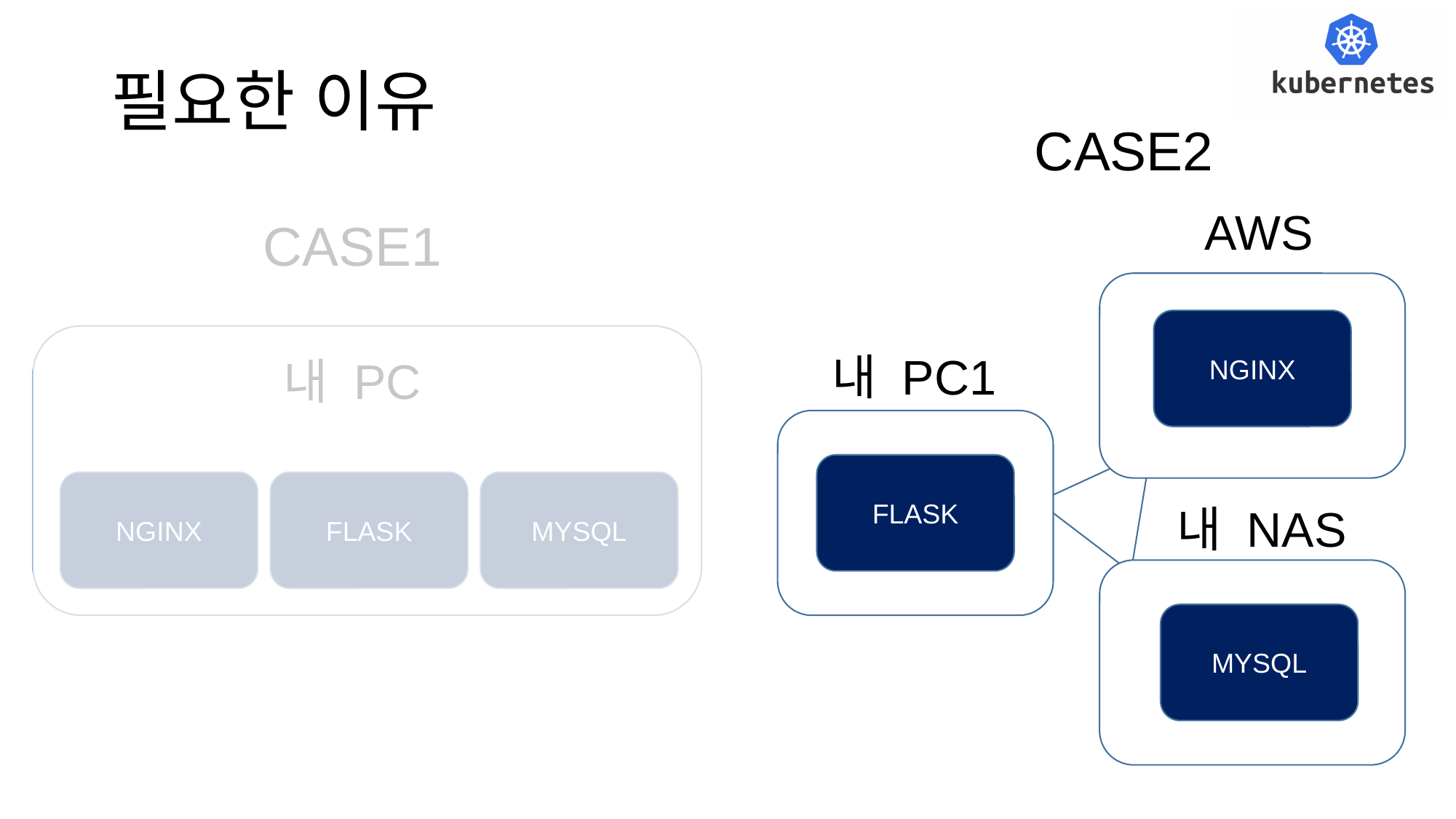

# 필요한 이유
CASE2
AWS

NGINX
내 PC1

FLASK
내 NAS

MYSQL

CASE1

내 PC
NGINX
FLASK
MYSQL